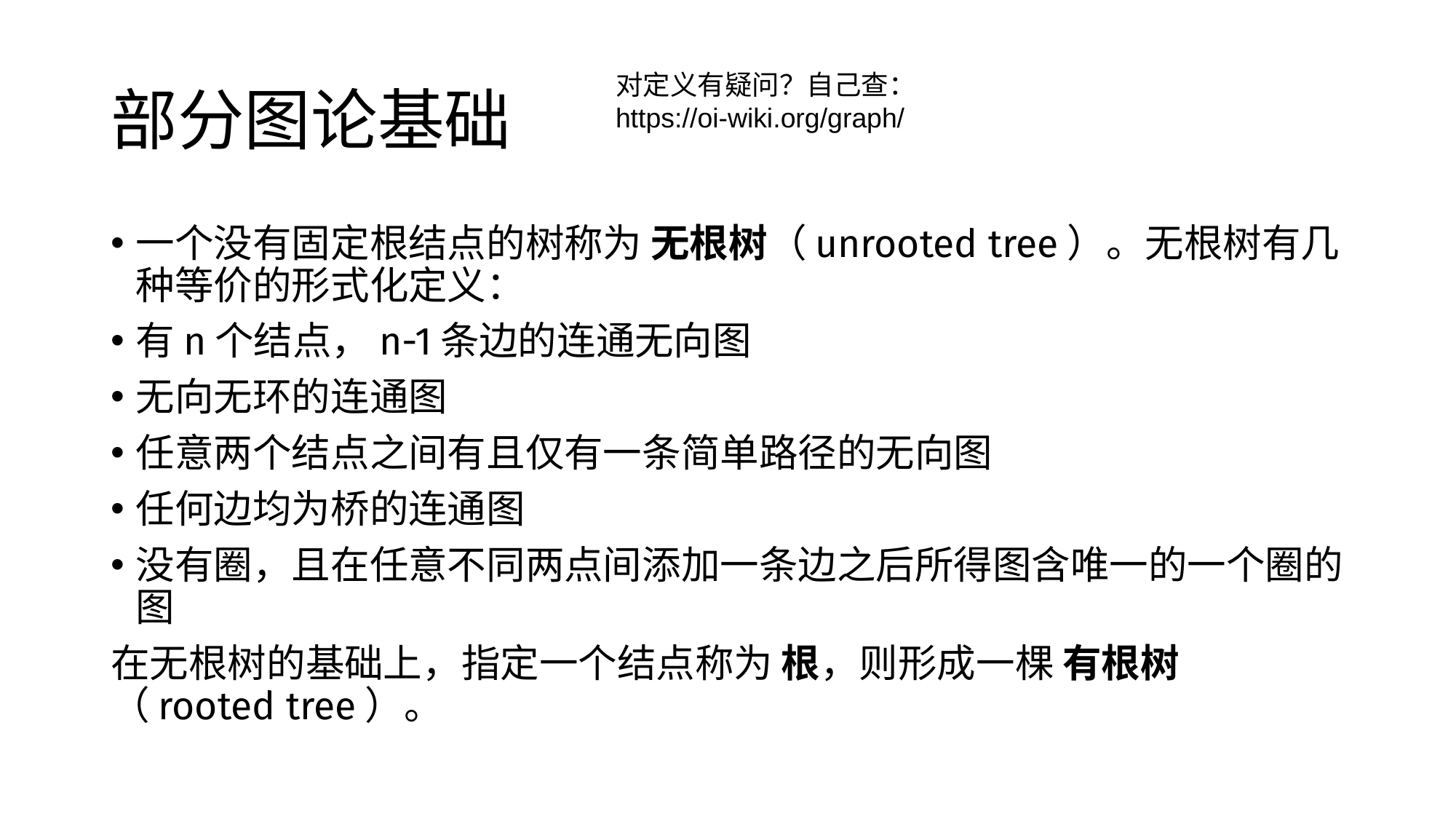

# 部分图论基础
对定义有疑问？自己查：
https://oi-wiki.org/graph/
一个没有固定根结点的树称为 无根树（unrooted tree）。无根树有几种等价的形式化定义：
有n个结点，n-1条边的连通无向图
无向无环的连通图
任意两个结点之间有且仅有一条简单路径的无向图
任何边均为桥的连通图
没有圈，且在任意不同两点间添加一条边之后所得图含唯一的一个圈的图
在无根树的基础上，指定一个结点称为 根，则形成一棵 有根树（rooted tree）。